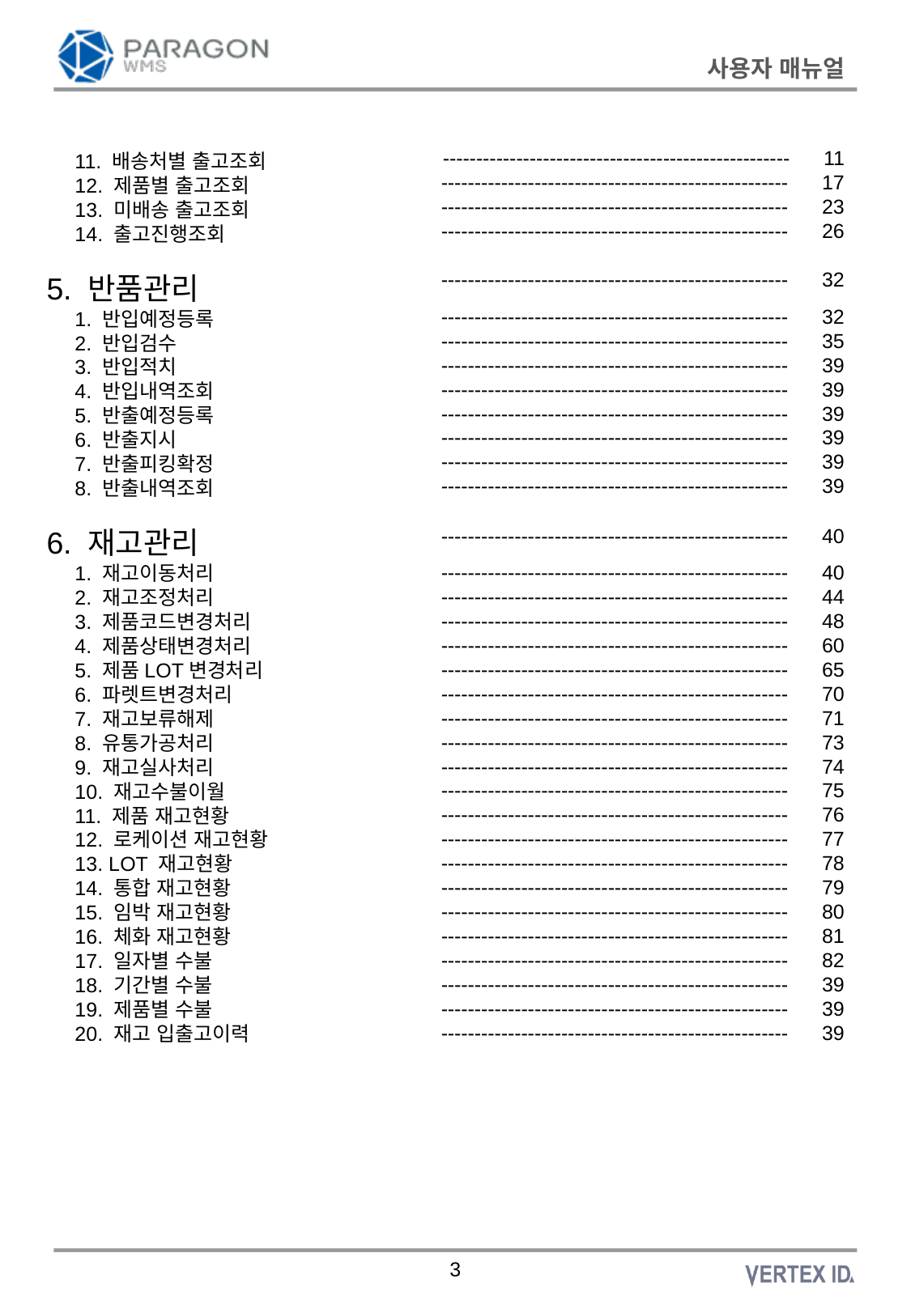

----------------------------------------------------      11
----------------------------------------------------      17
----------------------------------------------------      23
----------------------------------------------------      26
     11. 배송처별 출고조회
     12. 제품별 출고조회
     13. 미배송 출고조회
     14. 출고진행조회

5. 반품관리
     1. 반입예정등록
     2. 반입검수
     3. 반입적치
     4. 반입내역조회
     5. 반출예정등록
     6. 반출지시
     7. 반출피킹확정
     8. 반출내역조회

6. 재고관리
     1. 재고이동처리
     2. 재고조정처리
     3. 제품코드변경처리
     4. 제품상태변경처리
     5. 제품LOT변경처리
     6. 파렛트변경처리
     7. 재고보류해제
     8. 유통가공처리
     9. 재고실사처리
     10. 재고수불이월
     11. 제품 재고현황
     12. 로케이션 재고현황
     13. LOT 재고현황
     14. 통합 재고현황
     15. 임박 재고현황
     16. 체화 재고현황
     17. 일자별 수불
     18. 기간별 수불
     19. 제품별 수불
     20. 재고 입출고이력

----------------------------------------------------      32
----------------------------------------------------      32
----------------------------------------------------      35
----------------------------------------------------      39
----------------------------------------------------      39
----------------------------------------------------      39
----------------------------------------------------      39
----------------------------------------------------      39
----------------------------------------------------      39

----------------------------------------------------      40
----------------------------------------------------      40
----------------------------------------------------      44
----------------------------------------------------      48
----------------------------------------------------      60
----------------------------------------------------      65
----------------------------------------------------      70
----------------------------------------------------      71
----------------------------------------------------      73
----------------------------------------------------      74
----------------------------------------------------      75
----------------------------------------------------      76
----------------------------------------------------      77
----------------------------------------------------      78
----------------------------------------------------      79
----------------------------------------------------      80
----------------------------------------------------      81
----------------------------------------------------      82
----------------------------------------------------      39
----------------------------------------------------      39
----------------------------------------------------      39